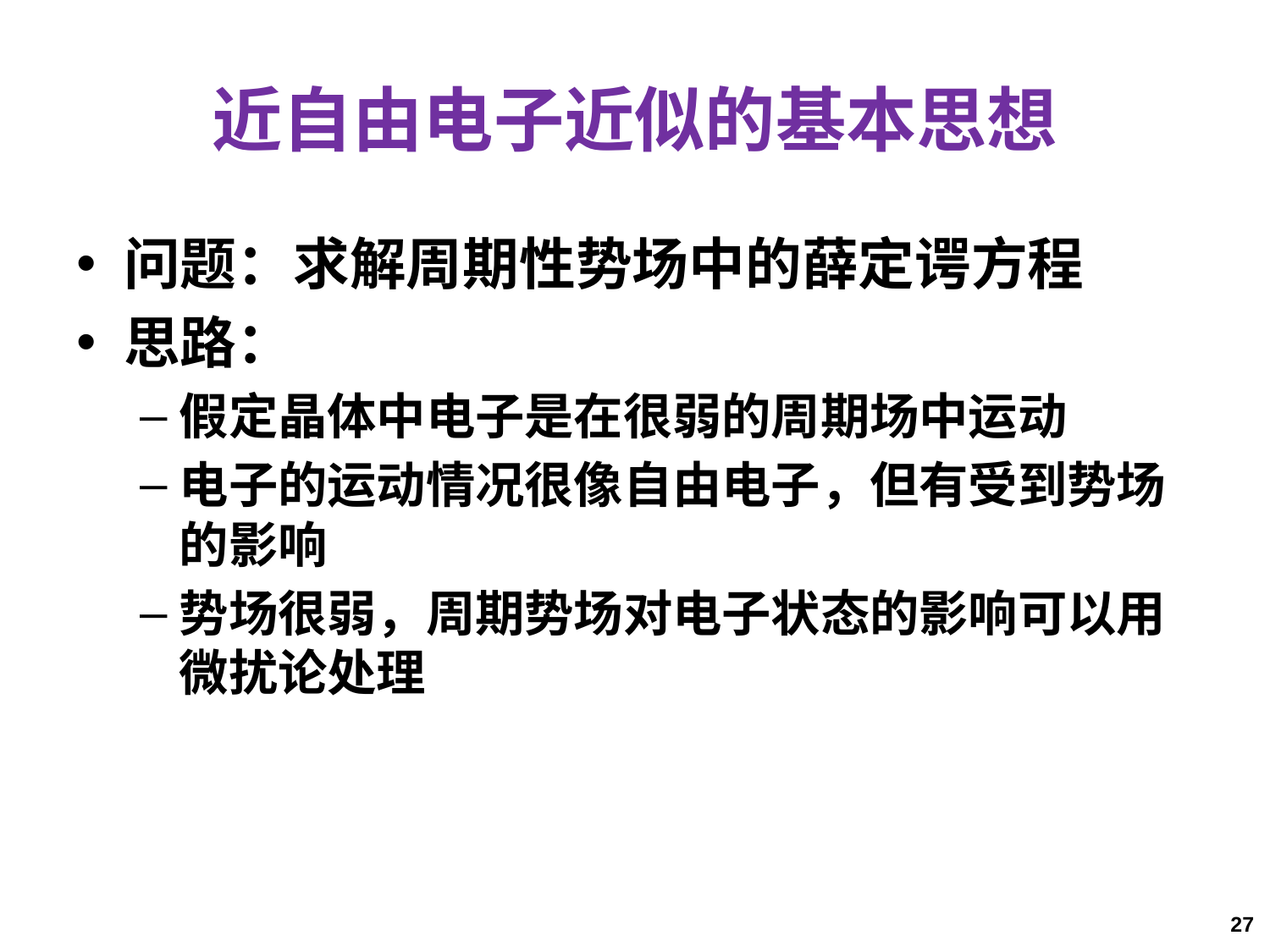

# 近自由电子近似的基本思想
问题：求解周期性势场中的薛定谔方程
思路：
假定晶体中电子是在很弱的周期场中运动
电子的运动情况很像自由电子，但有受到势场的影响
势场很弱，周期势场对电子状态的影响可以用微扰论处理
27